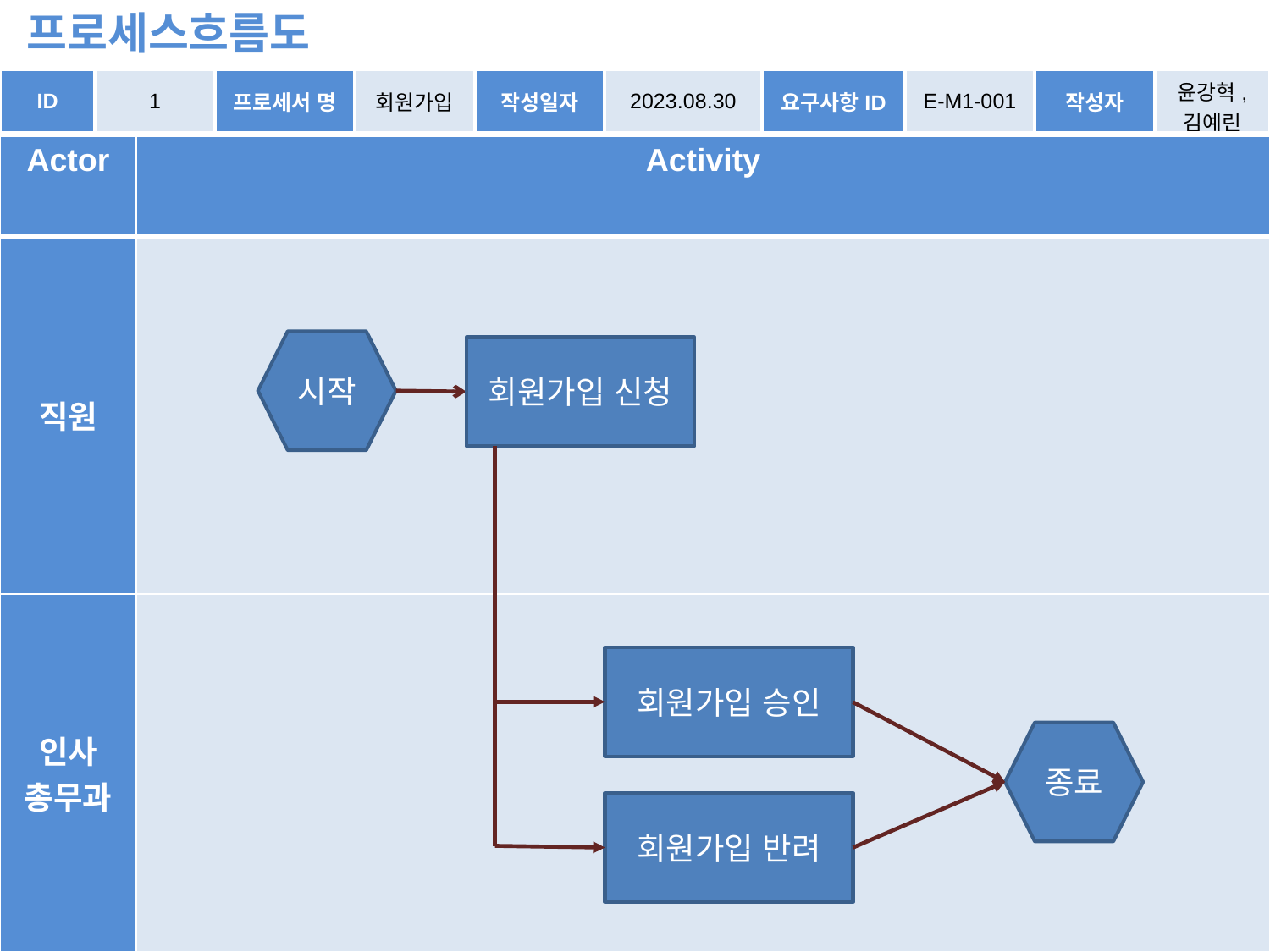

프로세스흐름도
| ID | 1 | 프로세서 명 | 회원가입 | 작성일자 | 2023.08.30 | 요구사항ID | E-M1-001 | 작성자 | 윤강혁, 김예린 |
| --- | --- | --- | --- | --- | --- | --- | --- | --- | --- |
| Actor | Activity |
| --- | --- |
| 직원 |  |
| 인사 총무과 |  |
시작
회원가입 신청
회원가입 승인
종료
회원가입 반려